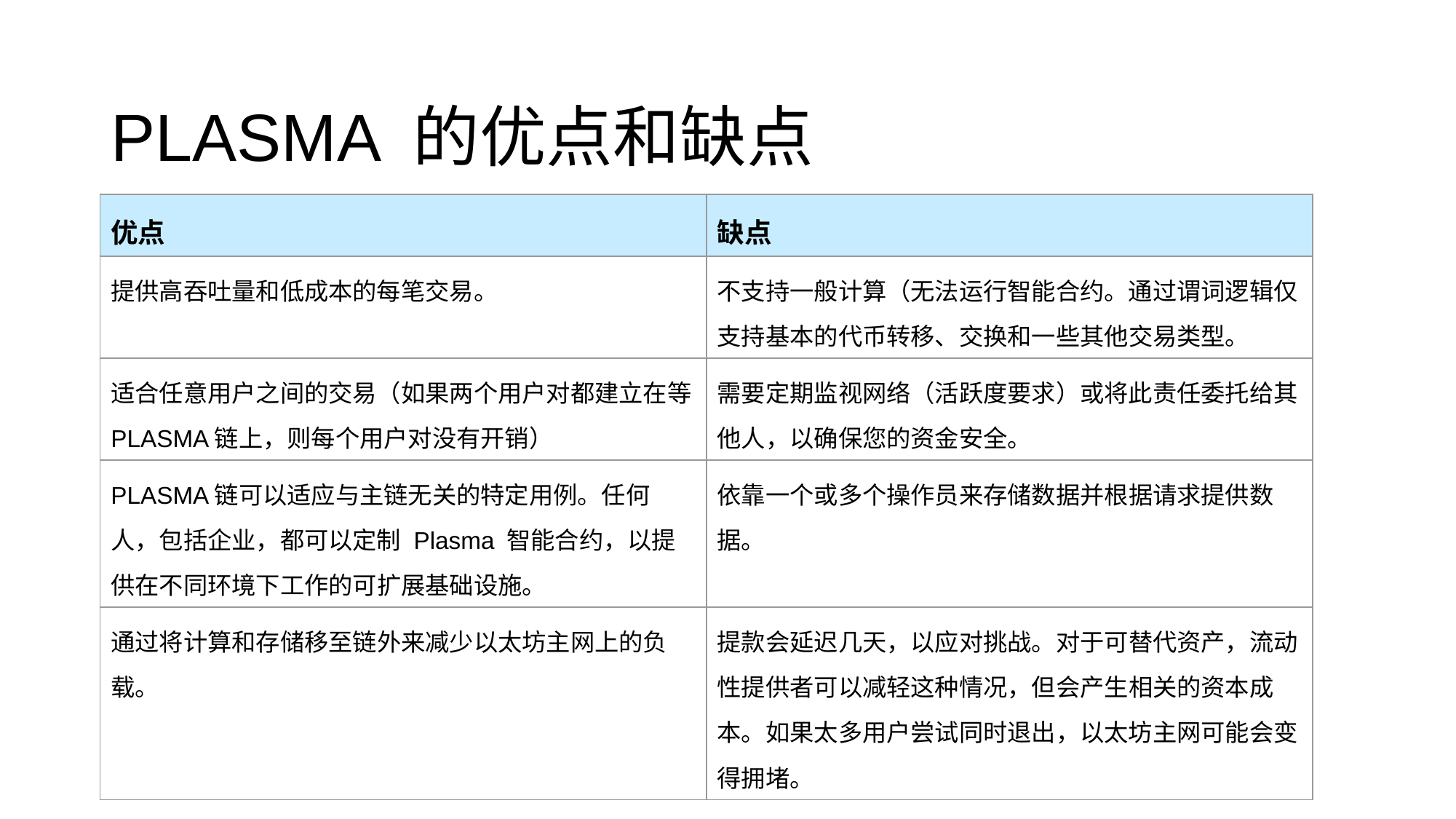

# PLASMA 的优点和缺点
| 优点 | 缺点 |
| --- | --- |
| 提供高吞吐量和低成本的每笔交易。 | 不支持一般计算（无法运行智能合约。通过谓词逻辑仅支持基本的代币转移、交换和一些其他交易类型。 |
| 适合任意用户之间的交易（如果两个用户对都建立在等PLASMA链上，则每个用户对没有开销） | 需要定期监视网络（活跃度要求）或将此责任委托给其他人，以确保您的资金安全。 |
| PLASMA链可以适应与主链无关的特定用例。任何人，包括企业，都可以定制 Plasma 智能合约，以提供在不同环境下工作的可扩展基础设施。 | 依靠一个或多个操作员来存储数据并根据请求提供数据。 |
| 通过将计算和存储移至链外来减少以太坊主网上的负载。 | 提款会延迟几天，以应对挑战。对于可替代资产，流动性提供者可以减轻这种情况，但会产生相关的资本成本。如果太多用户尝试同时退出，以太坊主网可能会变得拥堵。 |